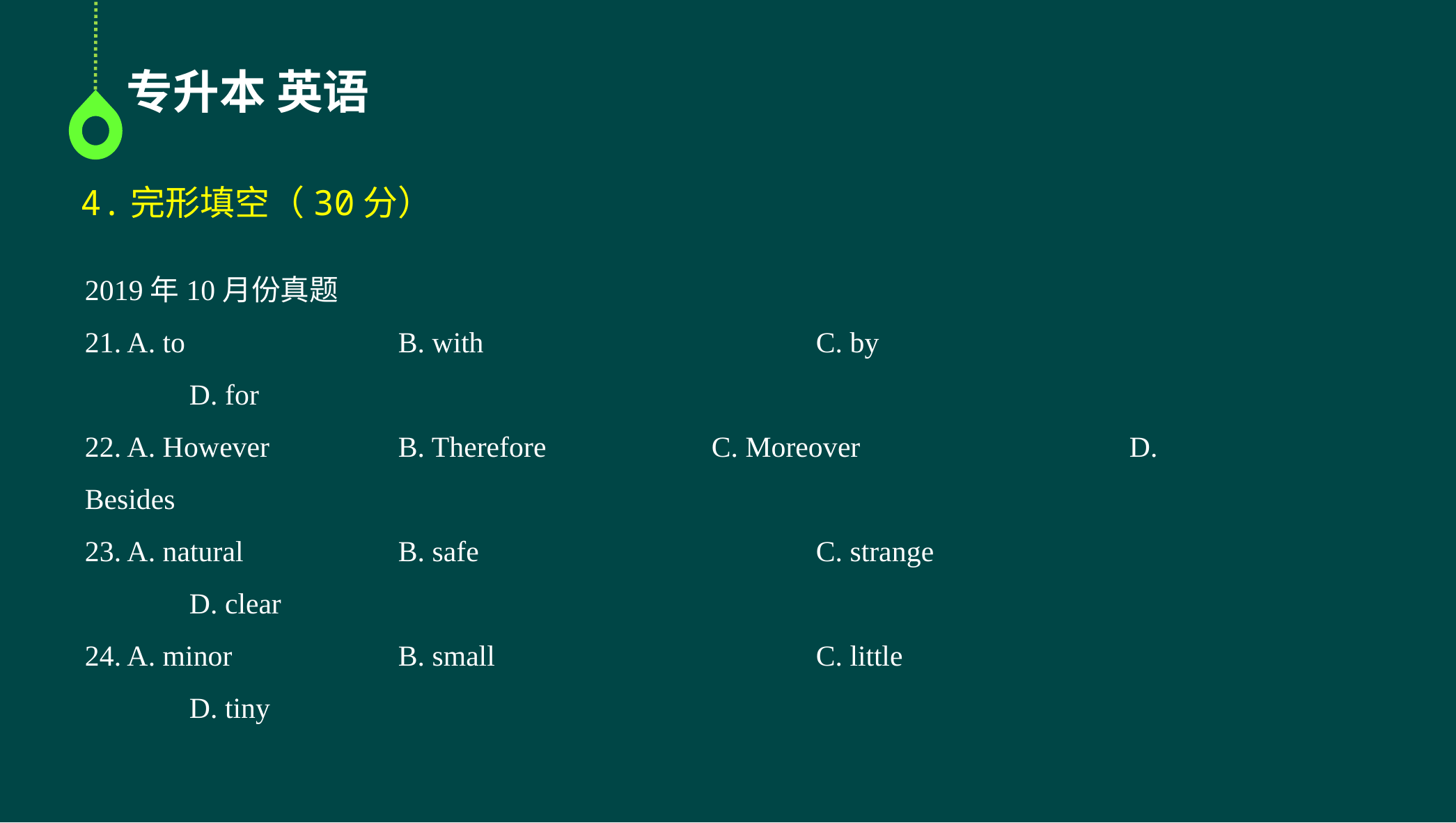

专升本 英语
4.完形填空（30分）
2019年10月份真题
21. A. to        		B. with      			C. by      			D. for
22. A. However  		B. Therefore  		C. Moreover 			D. Besides
23. A. natural    		B. safe      			C. strange   			D. clear
24. A. minor     		B. small     			C. little     			D. tiny